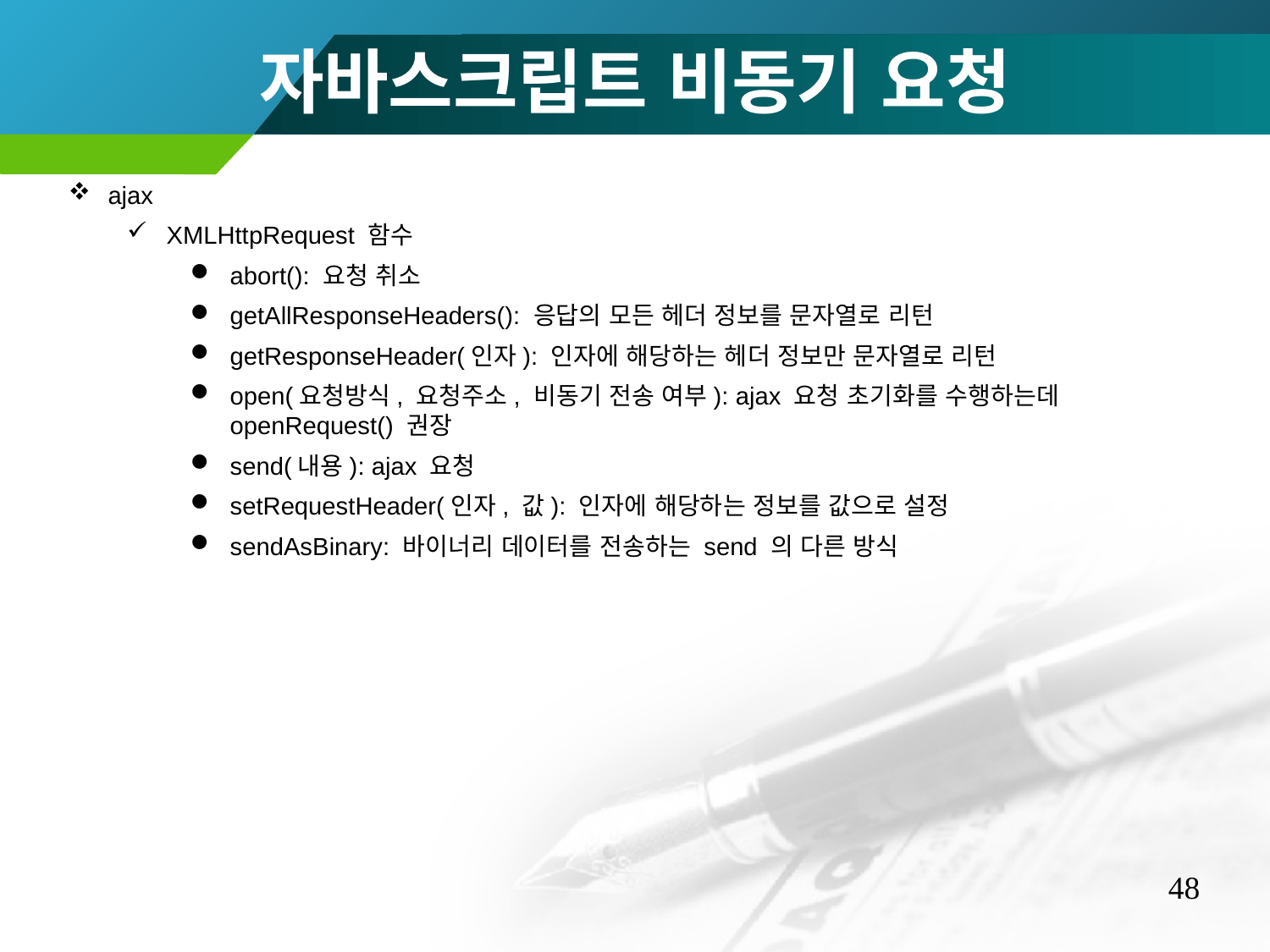

자바스크립트 비동기 요청
ajax
XMLHttpRequest 함수
abort(): 요청 취소
getAllResponseHeaders(): 응답의 모든 헤더 정보를 문자열로 리턴
getResponseHeader(인자): 인자에 해당하는 헤더 정보만 문자열로 리턴
open(요청방식, 요청주소, 비동기 전송 여부): ajax 요청 초기화를 수행하는데 openRequest() 권장
send(내용): ajax 요청
setRequestHeader(인자, 값): 인자에 해당하는 정보를 값으로 설정
sendAsBinary: 바이너리 데이터를 전송하는 send 의 다른 방식
48